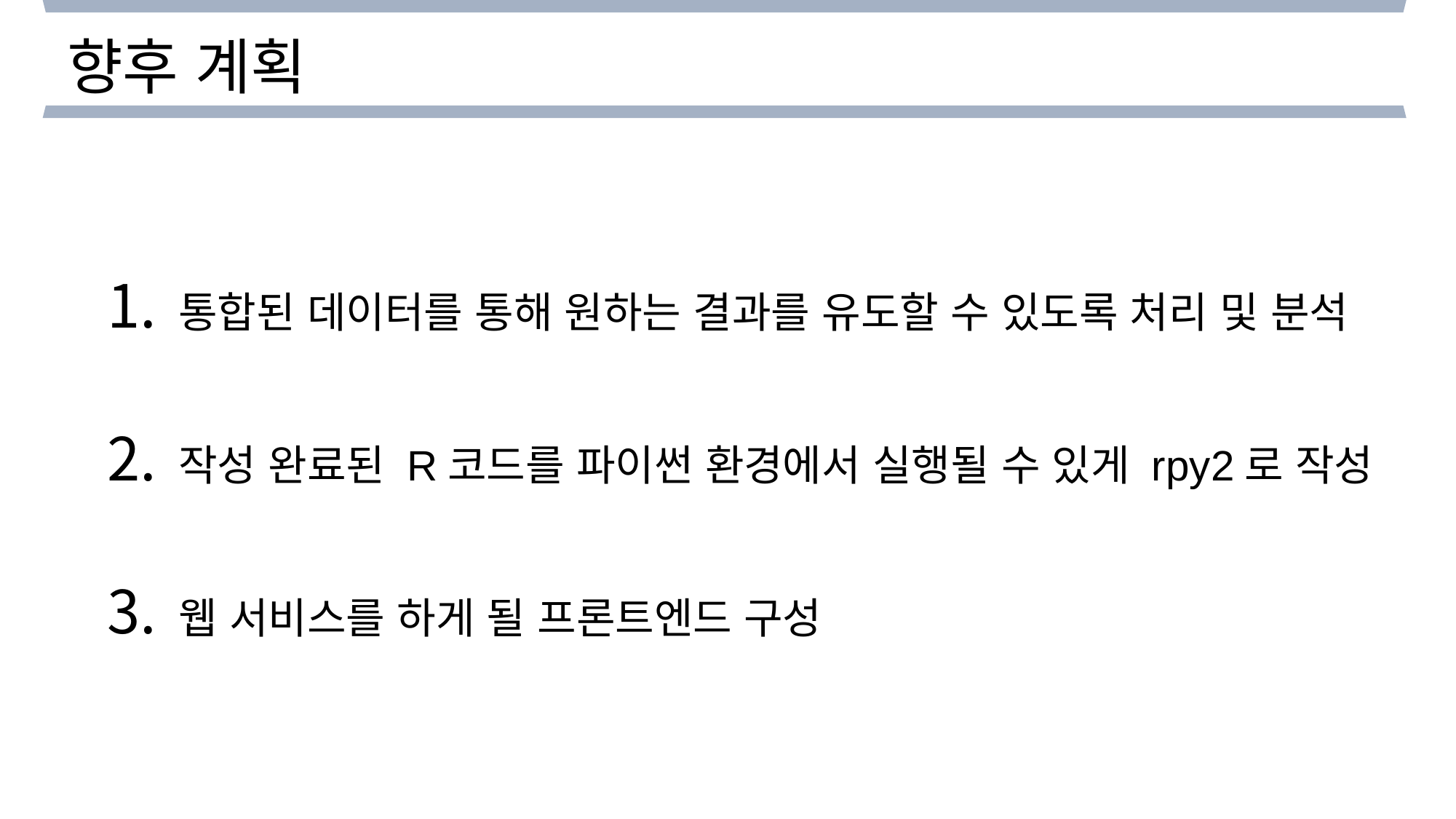

향후 계획

 통합된 데이터를 통해 원하는 결과를 유도할 수 있도록 처리 및 분석

 작성 완료된 R코드를 파이썬 환경에서 실행될 수 있게 rpy2로 작성

 웹 서비스를 하게 될 프론트엔드 구성